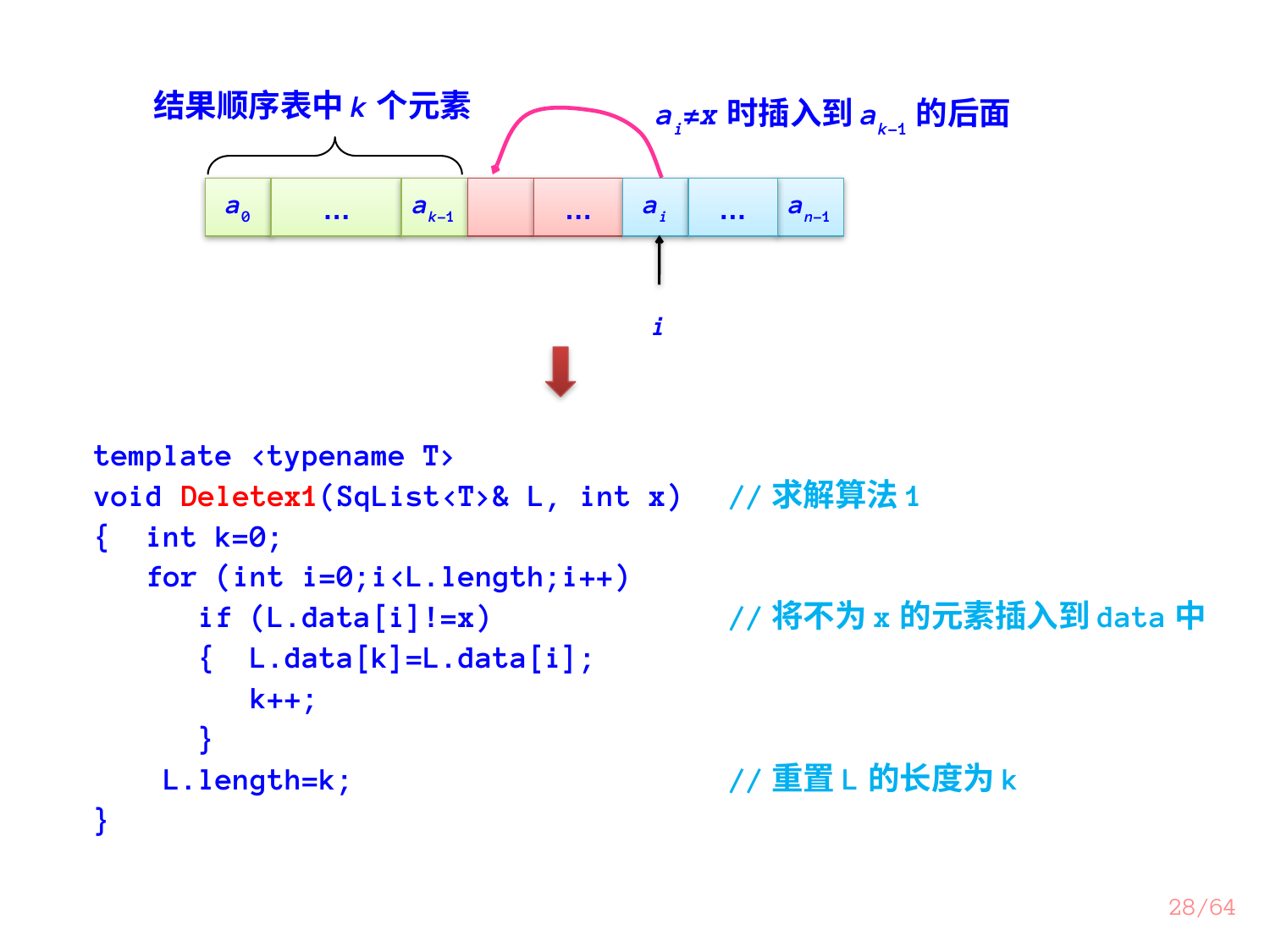

结果顺序表中k个元素
ai≠x时插入到ak-1的后面

a0
…
ak-1

…
ai
…
an-1

i

template <typename T>
void Deletex1(SqList<T>& L, int x)	//求解算法1
{  int k=0;
   for (int i=0;i<L.length;i++)
      if (L.data[i]!=x)		//将不为x的元素插入到data中
      {  L.data[k]=L.data[i];
         k++;
      }
    L.length=k;			//重置L的长度为k
}
28/64